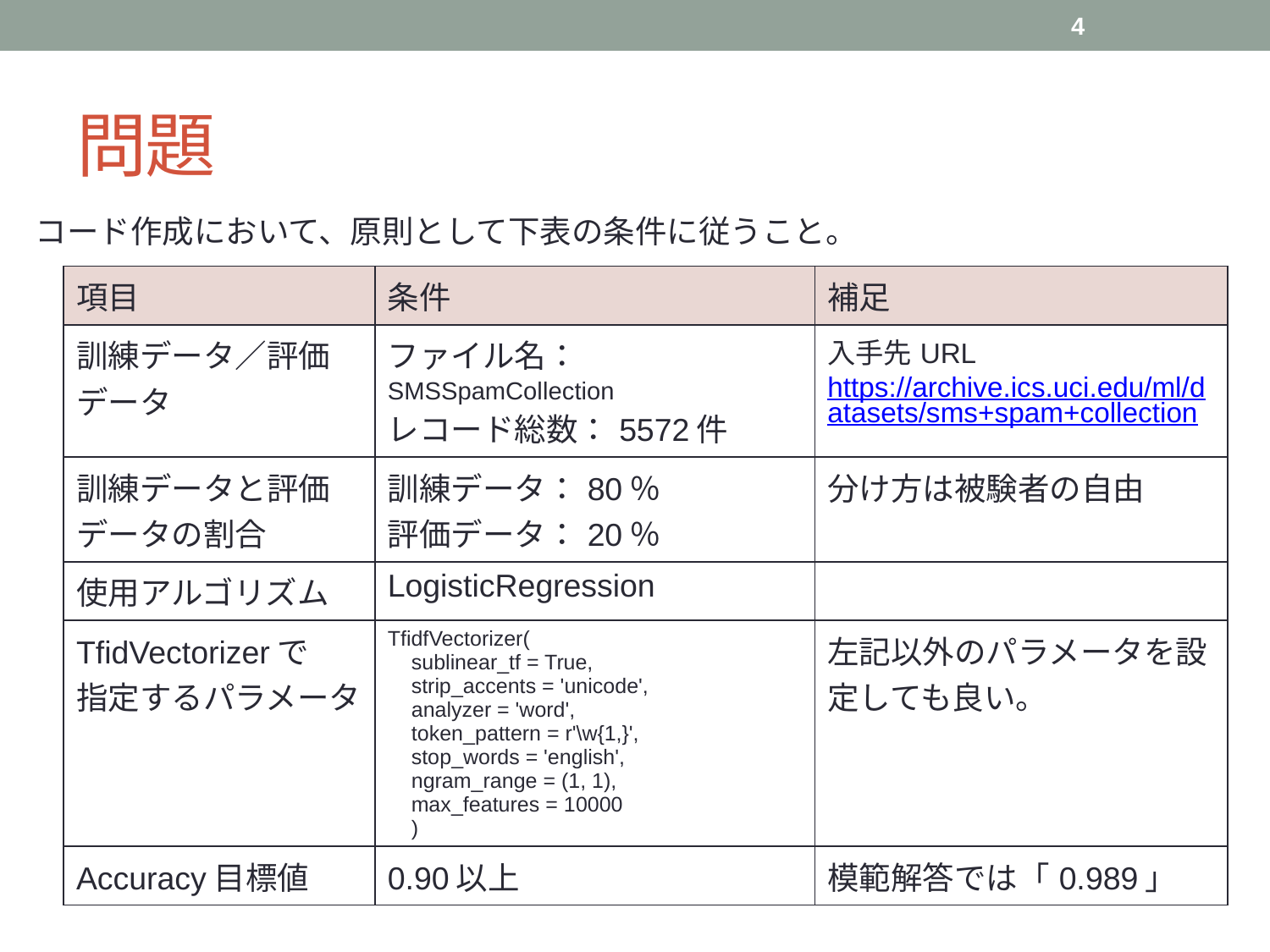

4
# 問題
コード作成において、原則として下表の条件に従うこと。
| 項目 | 条件 | 補足 |
| --- | --- | --- |
| 訓練データ／評価データ | ファイル名：SMSSpamCollection レコード総数：5572件 | 入手先URL https://archive.ics.uci.edu/ml/datasets/sms+spam+collection |
| 訓練データと評価データの割合 | 訓練データ：80％ 評価データ：20％ | 分け方は被験者の自由 |
| 使用アルゴリズム | LogisticRegression |  |
| TfidVectorizerで 指定するパラメータ | TfidfVectorizer( sublinear\_tf = True, strip\_accents = 'unicode', analyzer = 'word', token\_pattern = r'\w{1,}', stop\_words = 'english', ngram\_range = (1, 1), max\_features = 10000 ) | 左記以外のパラメータを設定しても良い。 |
| Accuracy目標値 | 0.90以上 | 模範解答では「0.989」 |